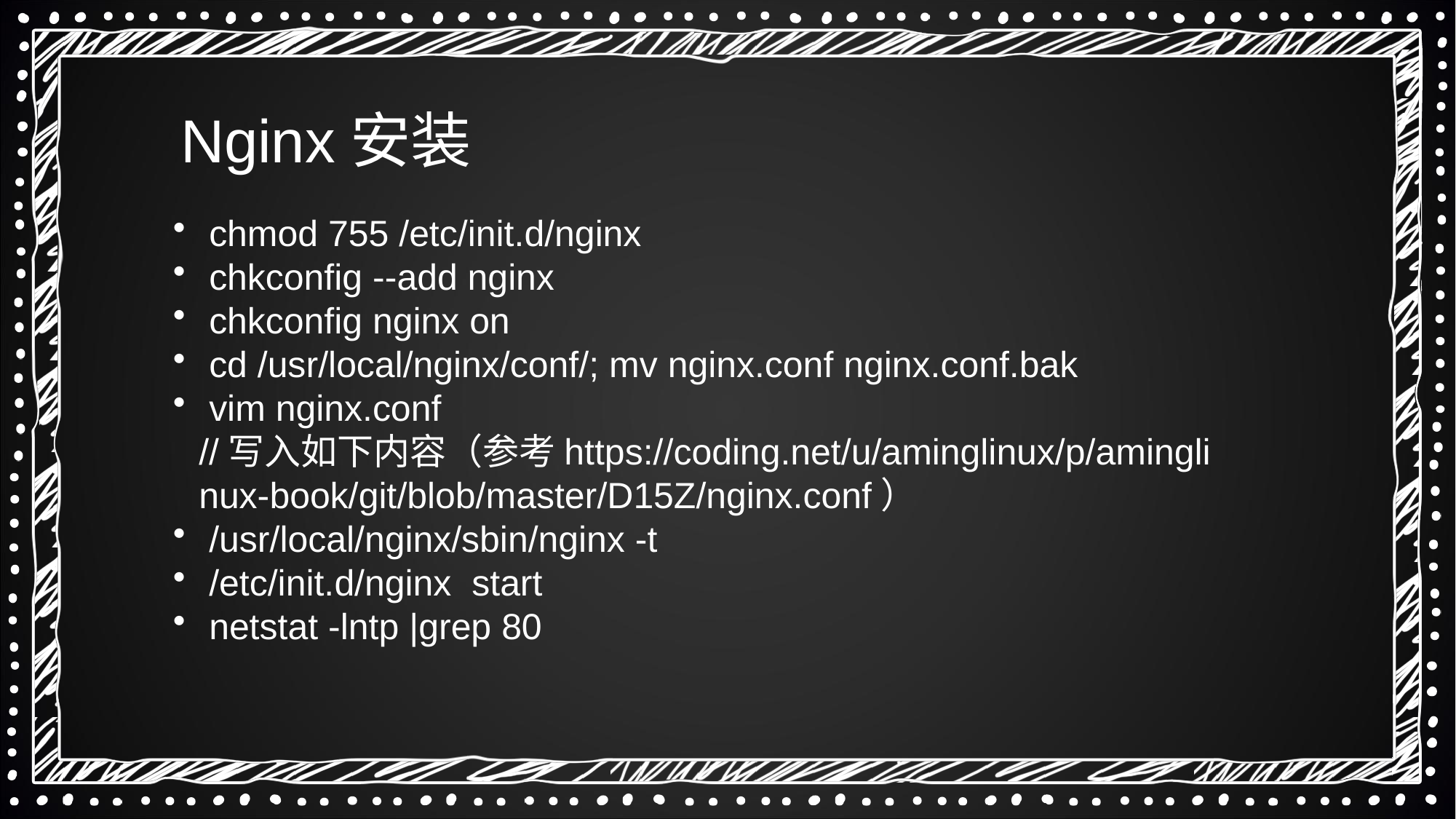

Nginx安装
 chmod 755 /etc/init.d/nginx
 chkconfig --add nginx
 chkconfig nginx on
 cd /usr/local/nginx/conf/; mv nginx.conf nginx.conf.bak
 vim nginx.conf //写入如下内容（参考https://coding.net/u/aminglinux/p/aminglinux-book/git/blob/master/D15Z/nginx.conf）
 /usr/local/nginx/sbin/nginx -t
 /etc/init.d/nginx  start
 netstat -lntp |grep 80